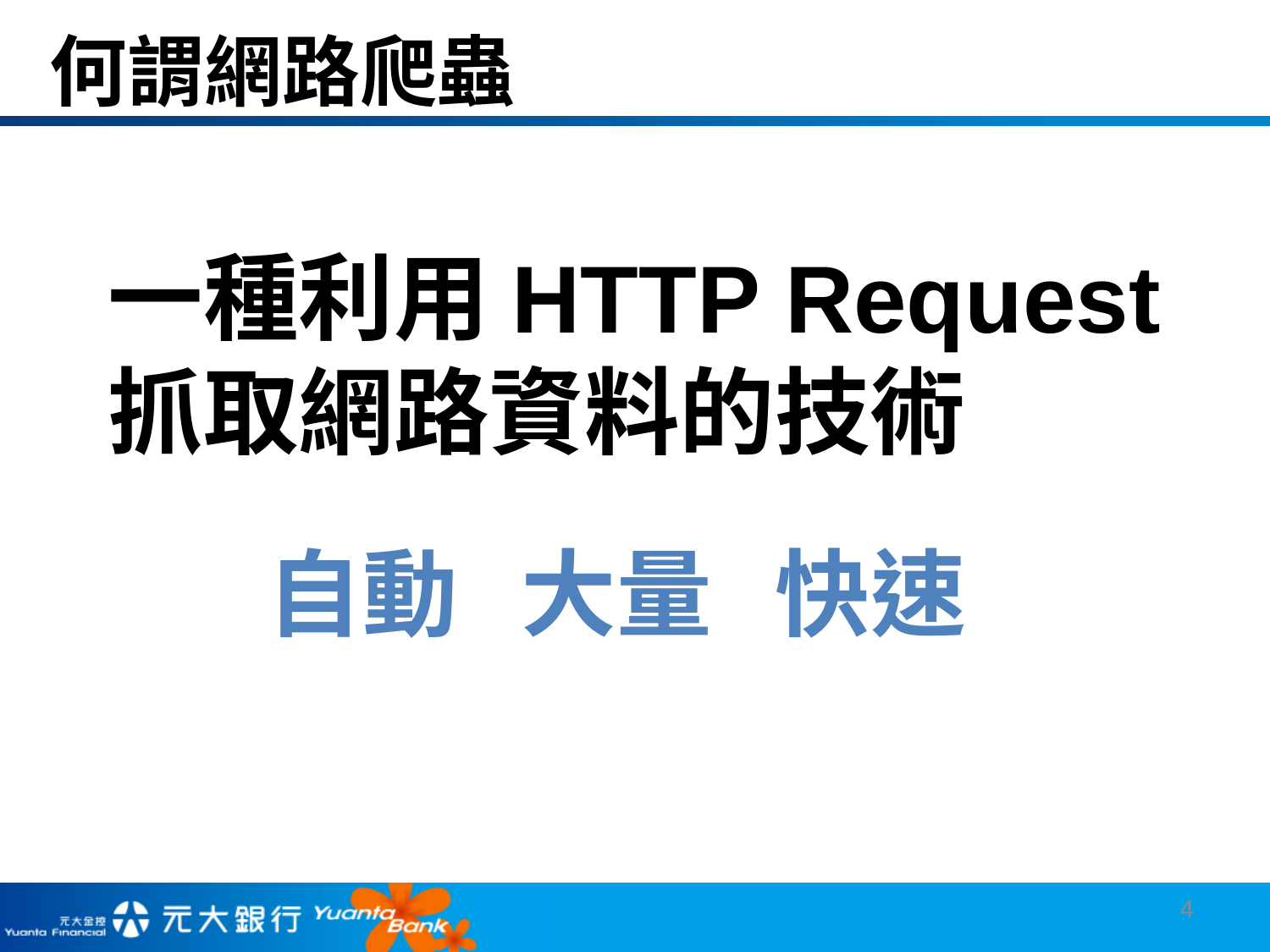

何謂網路爬蟲
一種利用HTTP Request
抓取網路資料的技術
自動	大量	快速
4